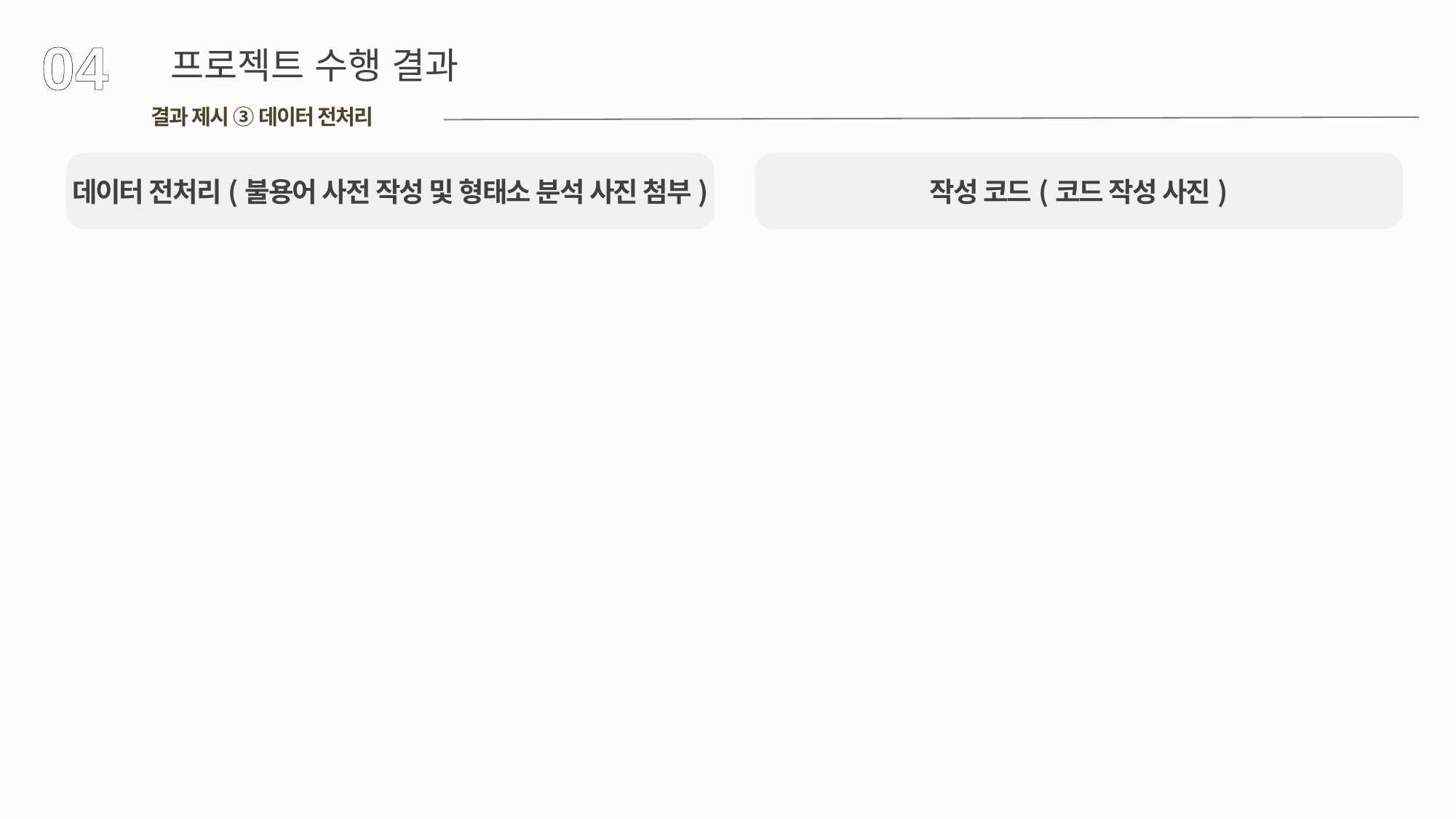

04
프로젝트 수행 결과
결과 제시 ③ 데이터 전처리
데이터 전처리(불용어 사전 작성 및 형태소 분석 사진 첨부)
작성 코드(코드 작성 사진)